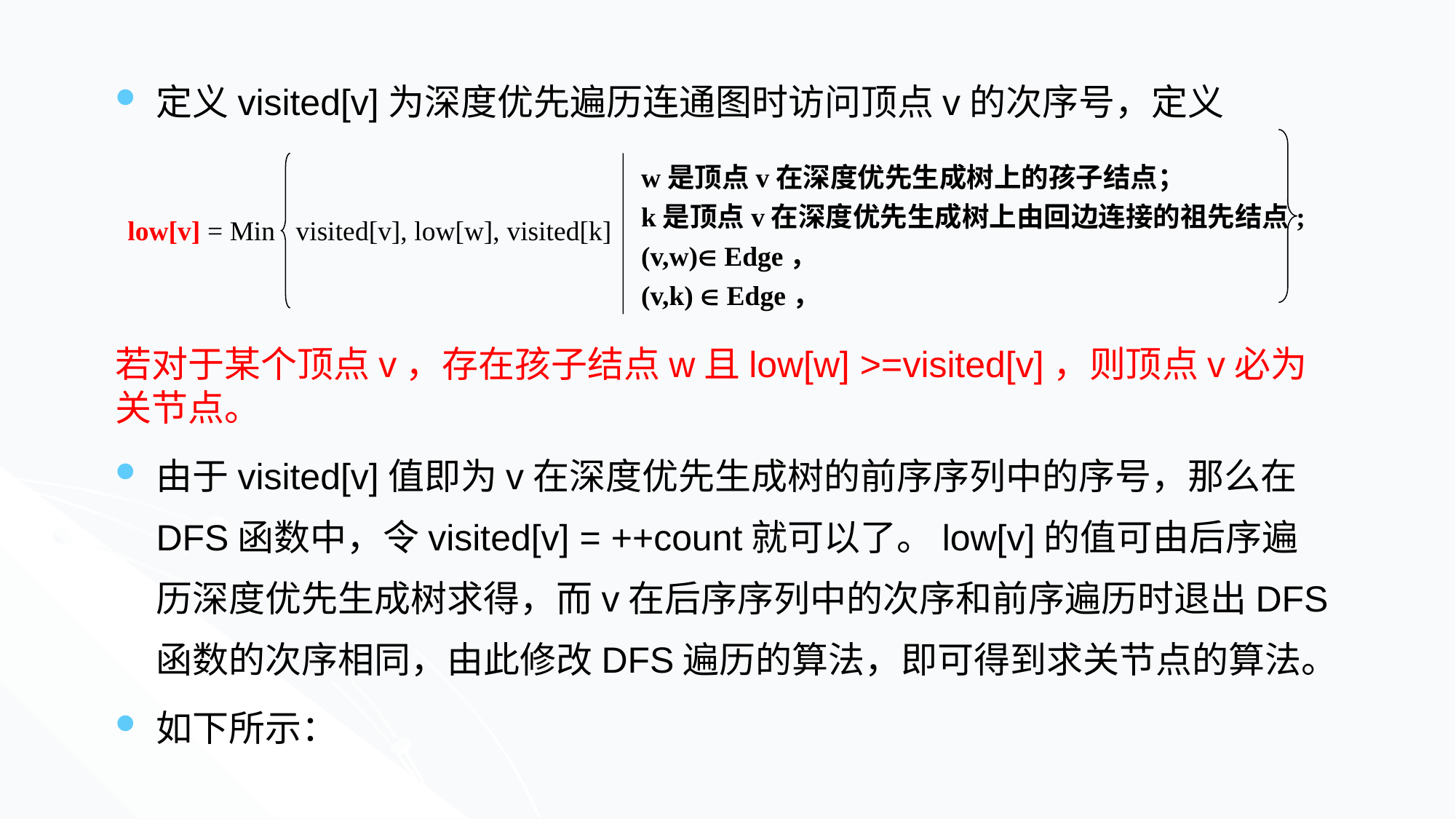

定义visited[v]为深度优先遍历连通图时访问顶点v的次序号，定义

若对于某个顶点v，存在孩子结点w且low[w] >=visited[v]，则顶点v必为关节点。
由于visited[v]值即为v在深度优先生成树的前序序列中的序号，那么在DFS函数中，令visited[v] = ++count就可以了。low[v]的值可由后序遍历深度优先生成树求得，而v在后序序列中的次序和前序遍历时退出DFS函数的次序相同，由此修改DFS遍历的算法，即可得到求关节点的算法。
如下所示：

w是顶点v在深度优先生成树上的孩子结点；
k是顶点v在深度优先生成树上由回边连接的祖先结点;
(v,w)∈ Edge，
(v,k) ∈ Edge，

low[v] = Min   visited[v], low[w], visited[k]